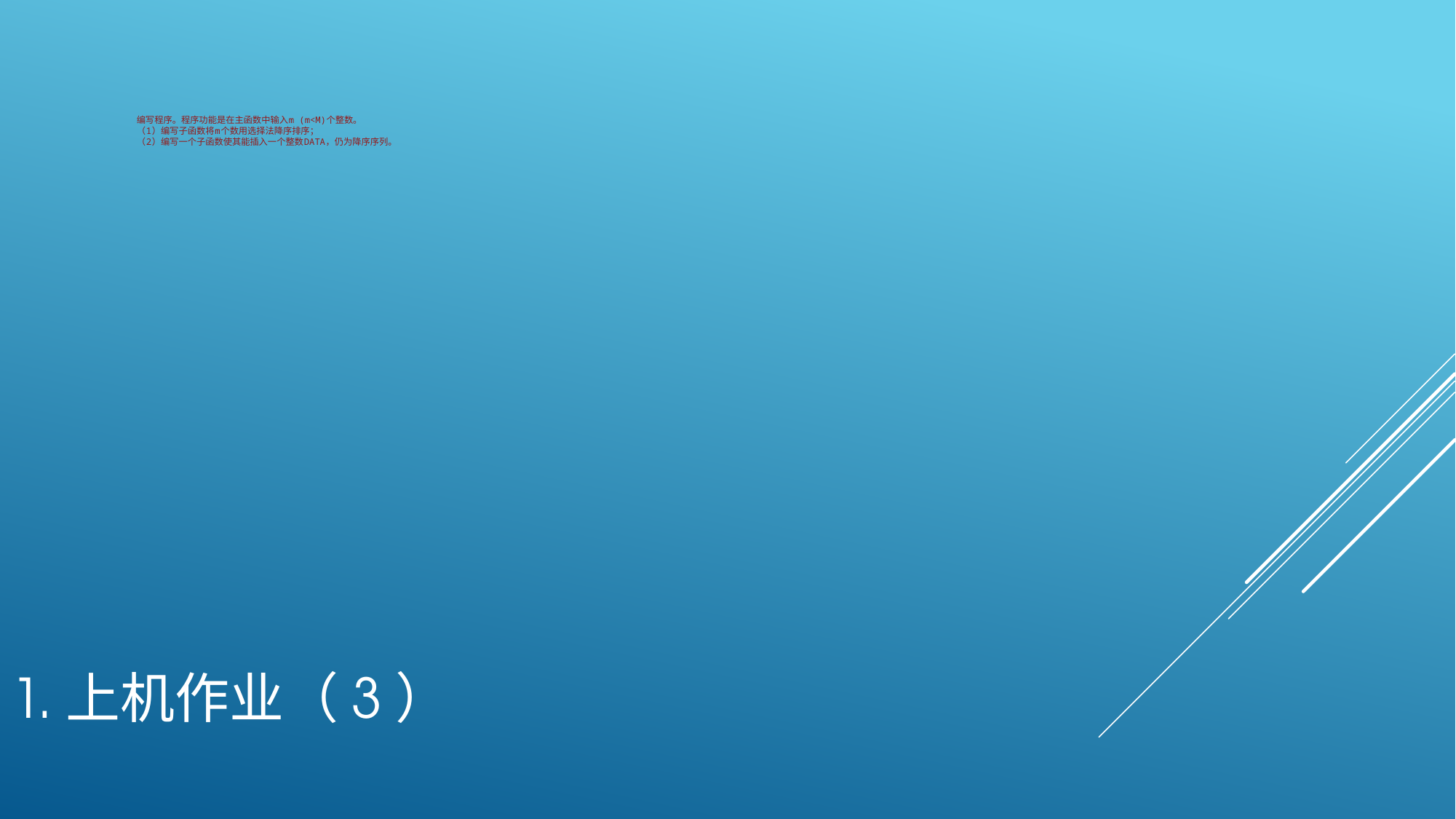

# 编写程序。程序功能是在主函数中输入m (m<M)个整数。 （1）编写子函数将m个数用选择法降序排序； （2）编写一个子函数使其能插入一个整数data，仍为降序序列。
1.上机作业（3）